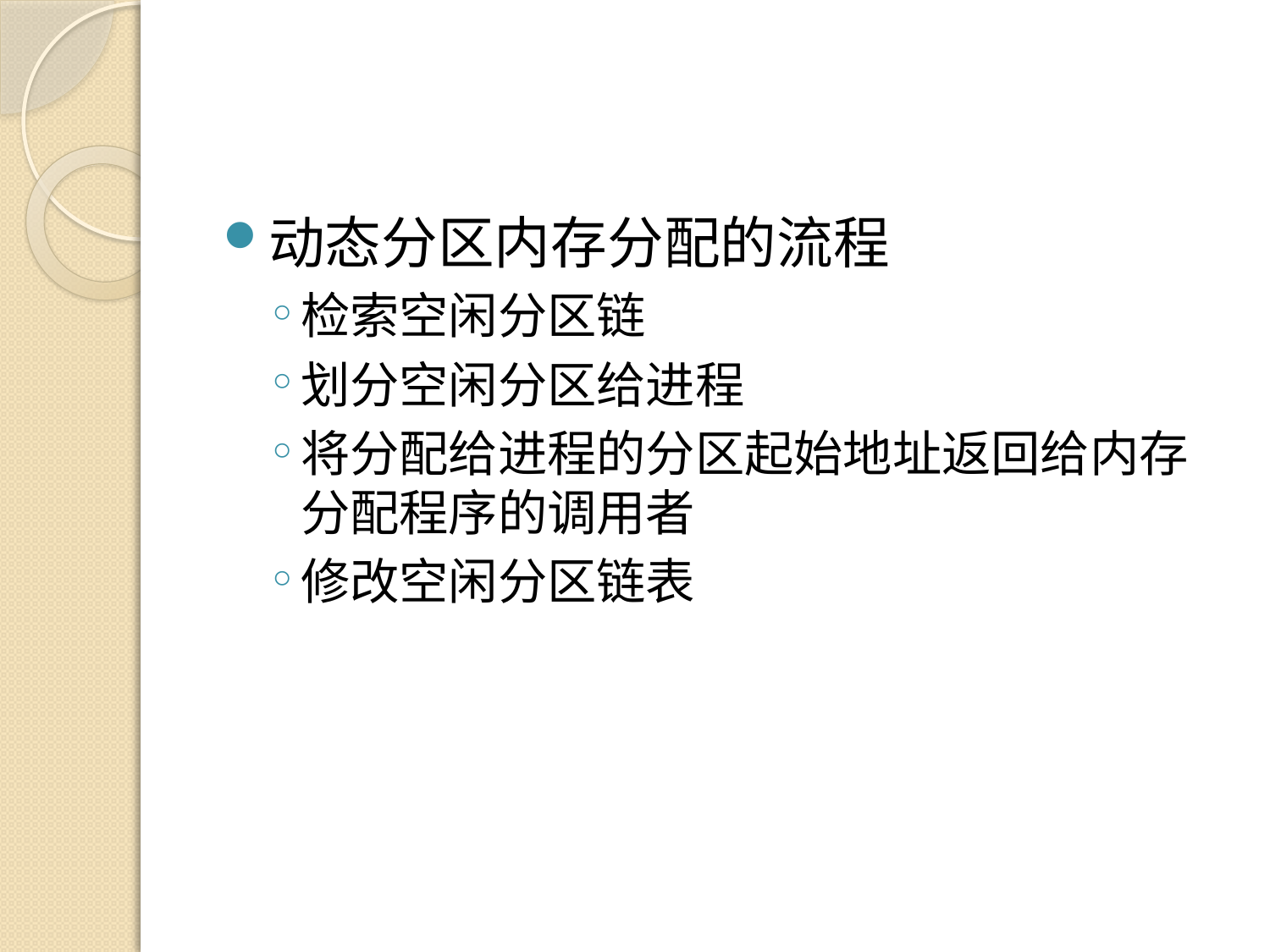

#
动态分区内存分配的流程
检索空闲分区链
划分空闲分区给进程
将分配给进程的分区起始地址返回给内存分配程序的调用者
修改空闲分区链表